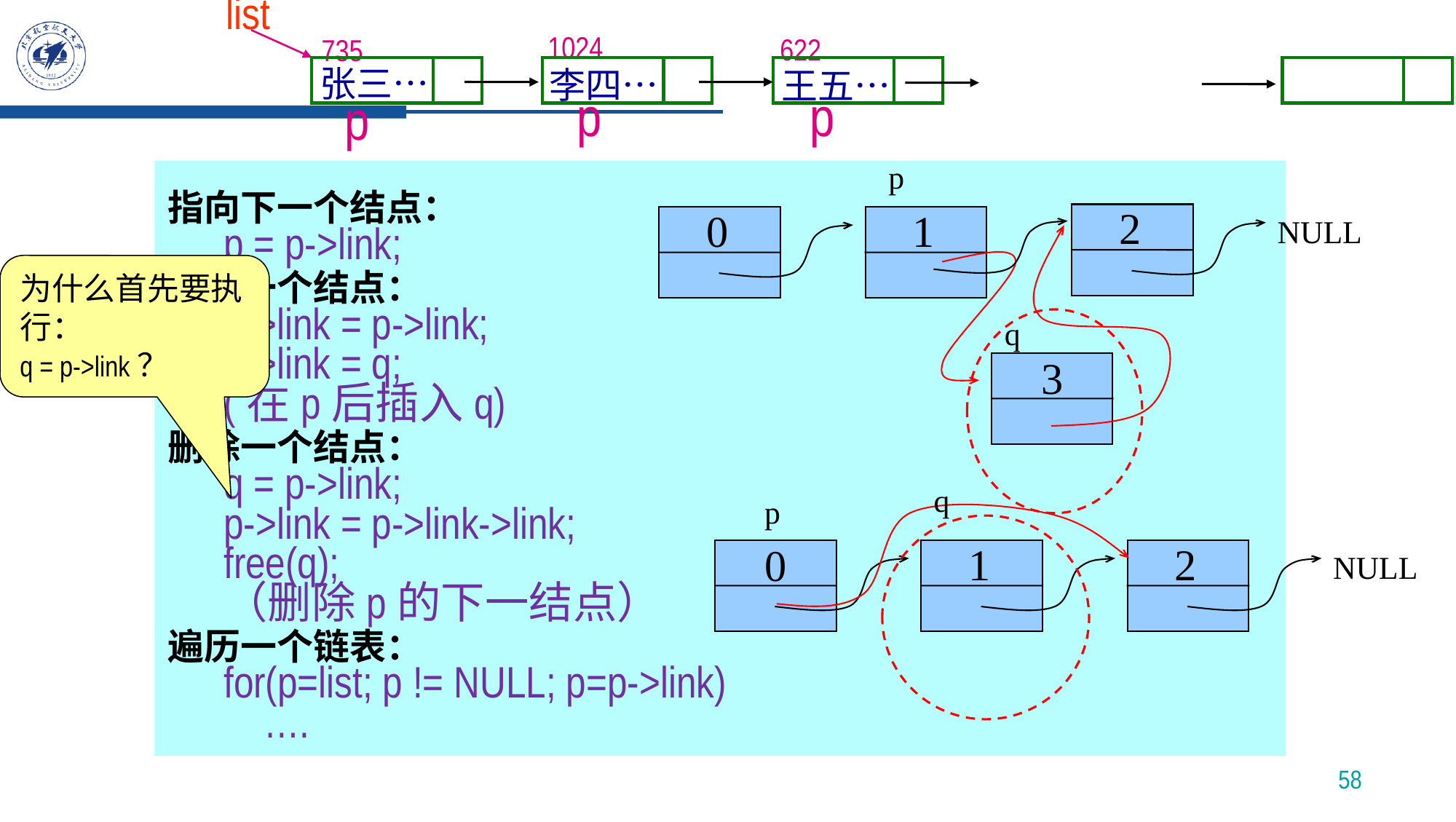

list
1024
622
735

…
^
张三…
李四…

王五…

p
p
p
p
0

NULL

1

指向下一个结点：
p = p->link;
插入一个结点：
q->link = p->link;
p->link = q;
(在p后插入q)
删除一个结点：
q = p->link;
p->link = p->link->link;
free(q);
（删除p的下一结点）
遍历一个链表：
for(p=list; p != NULL; p=p->link)
    ….

2

NULL

为什么首先要执行：
q = p->link？
q

3

q
1

NULL

p

0
2

NULL

NULL

58